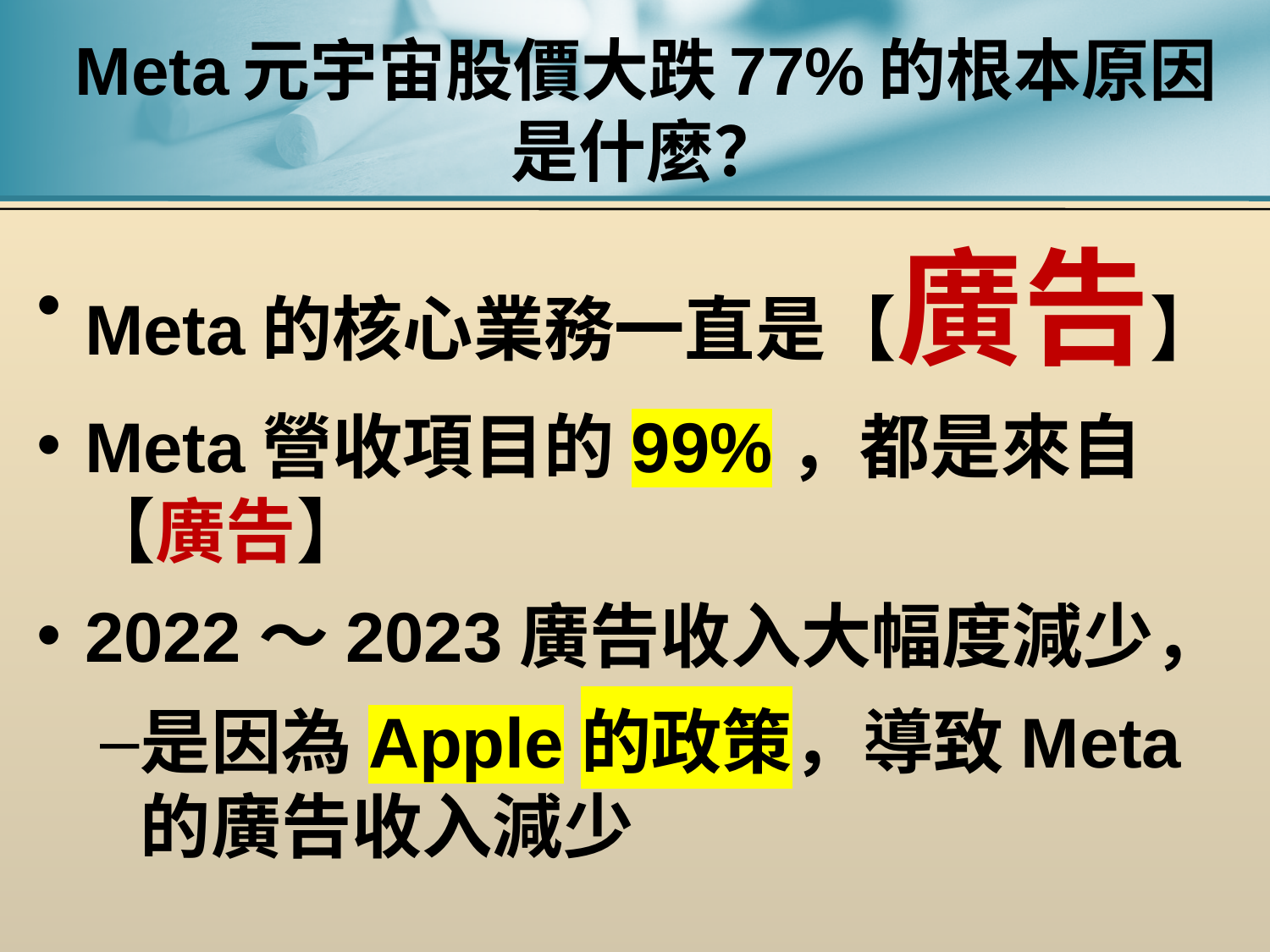

# Meta元宇宙股價大跌77%的根本原因是什麼？
Meta的核心業務一直是【廣告】
Meta營收項目的99%，都是來自【廣告】
2022～2023廣告收入大幅度減少，
是因為Apple的政策，導致Meta的廣告收入減少